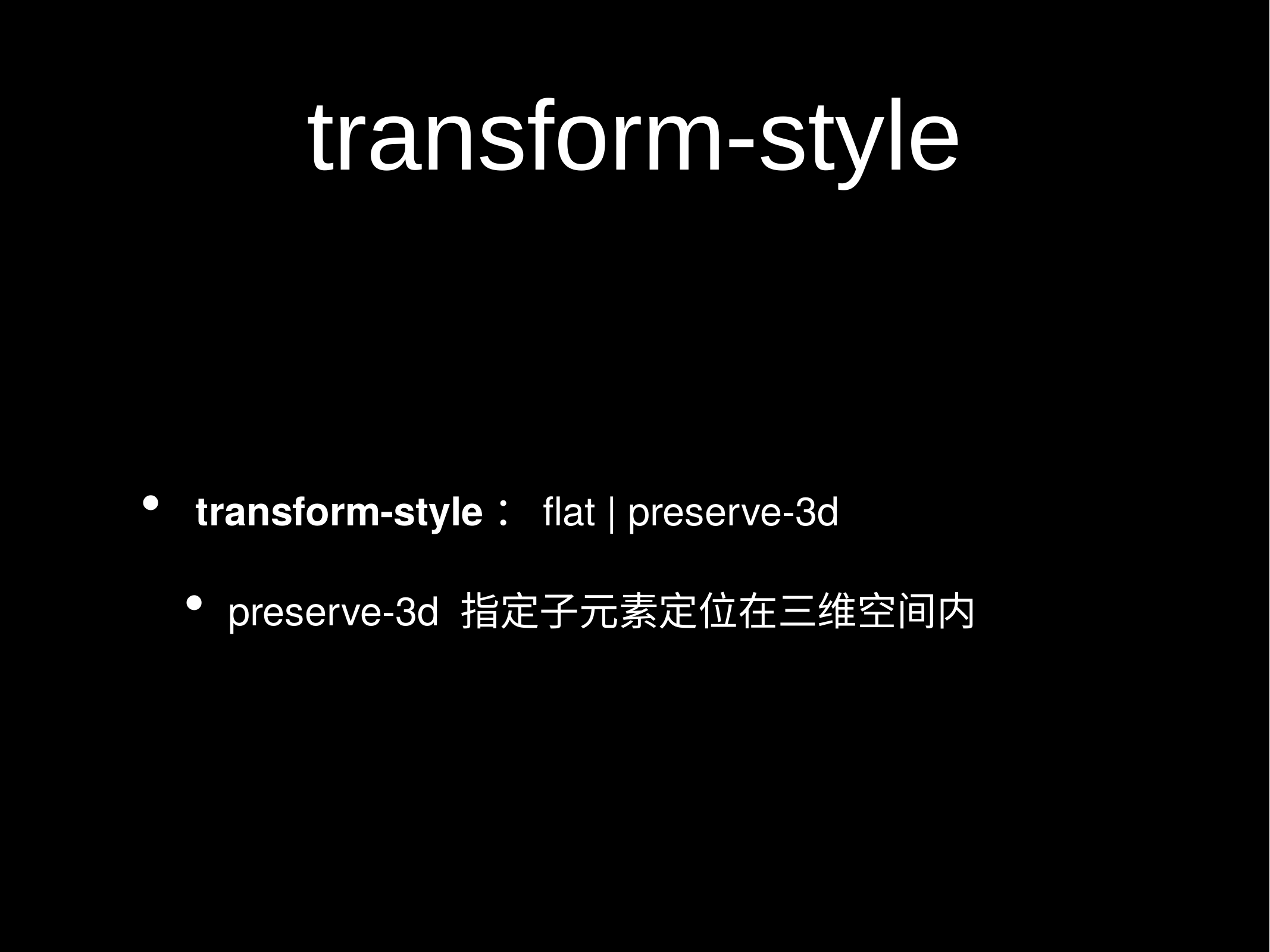

# transform-style
 transform-style：flat | preserve-3d
preserve-3d 指定子元素定位在三维空间内